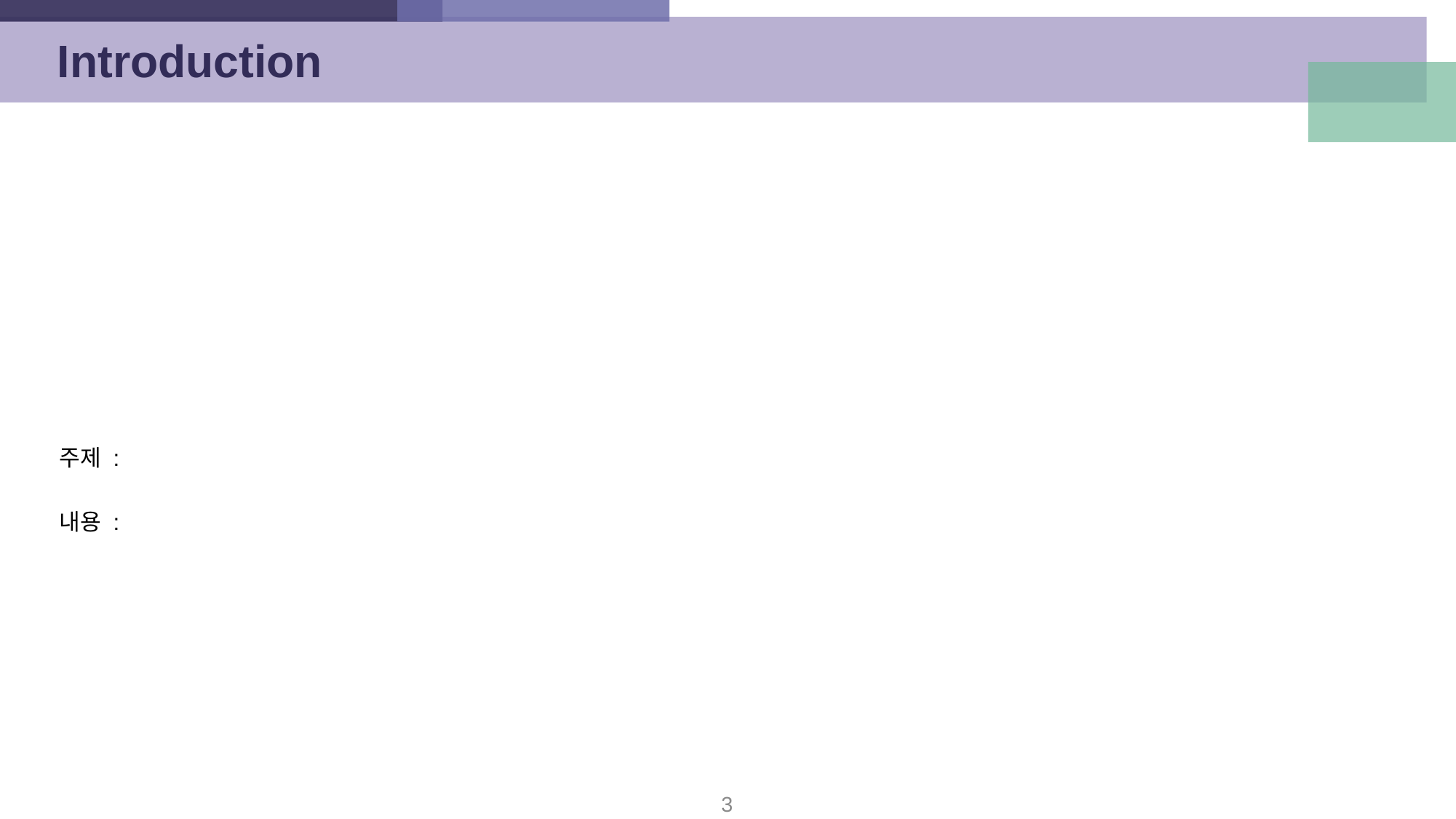

# Introduction
주제 :

내용 :
3